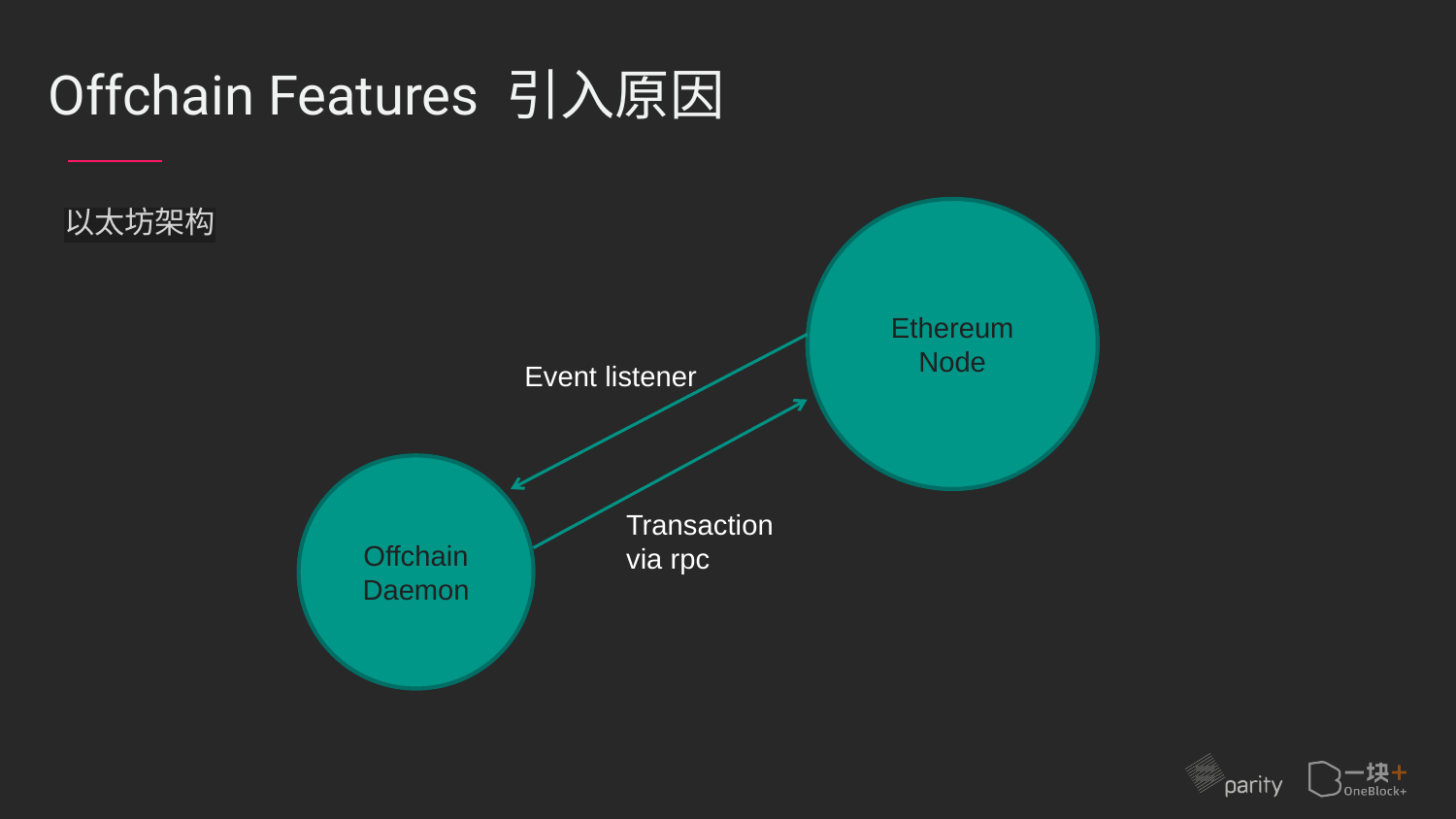

Offchain Features 引入原因
以太坊架构

Ethereum Node
Event listener
Offchain
Daemon
Transaction
via rpc